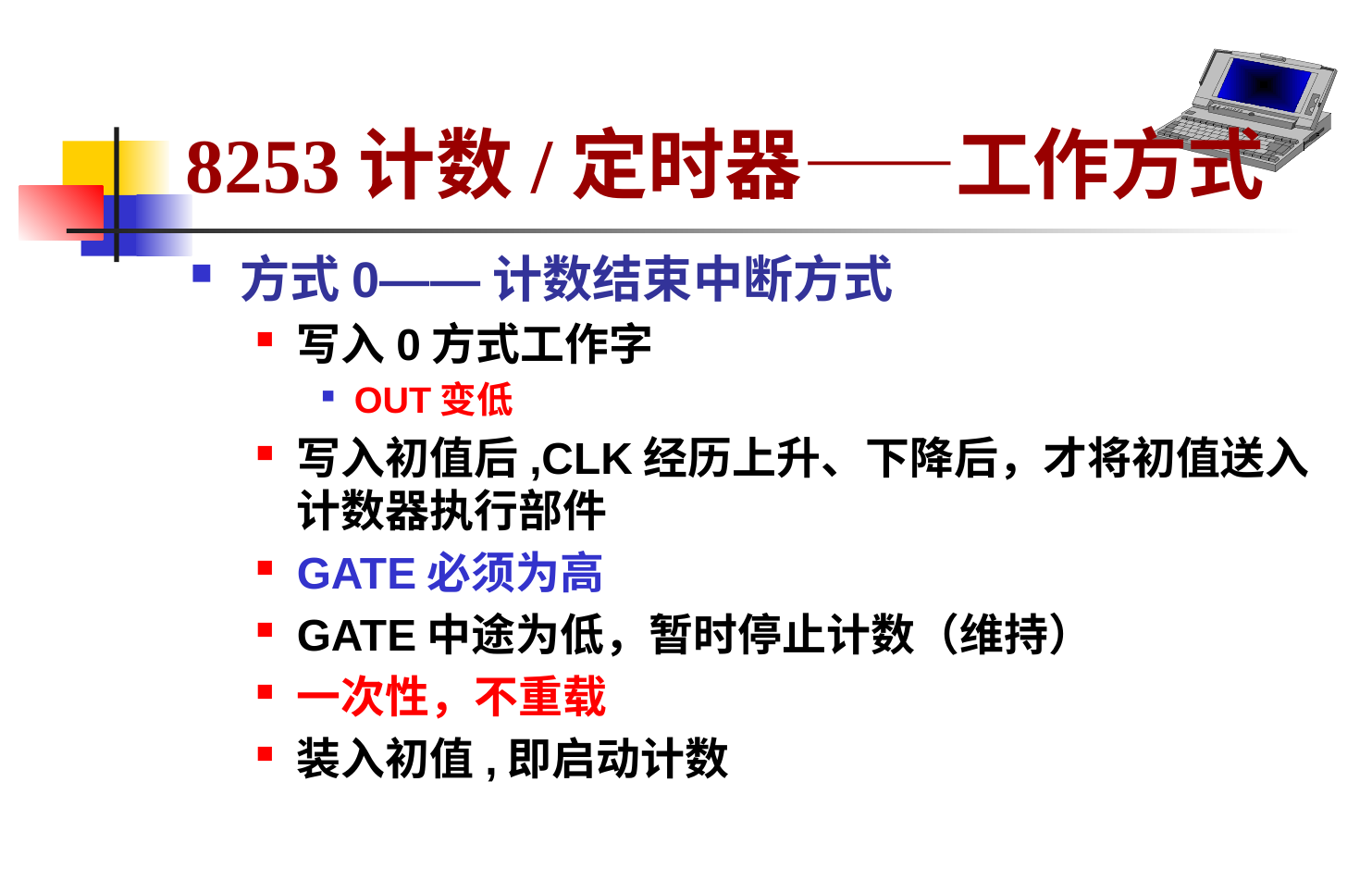

# 8253计数/定时器——工作方式
方式0——计数结束中断方式
写入0方式工作字
OUT变低
写入初值后,CLK经历上升、下降后，才将初值送入计数器执行部件
GATE必须为高
GATE中途为低，暂时停止计数（维持）
一次性，不重载
装入初值,即启动计数